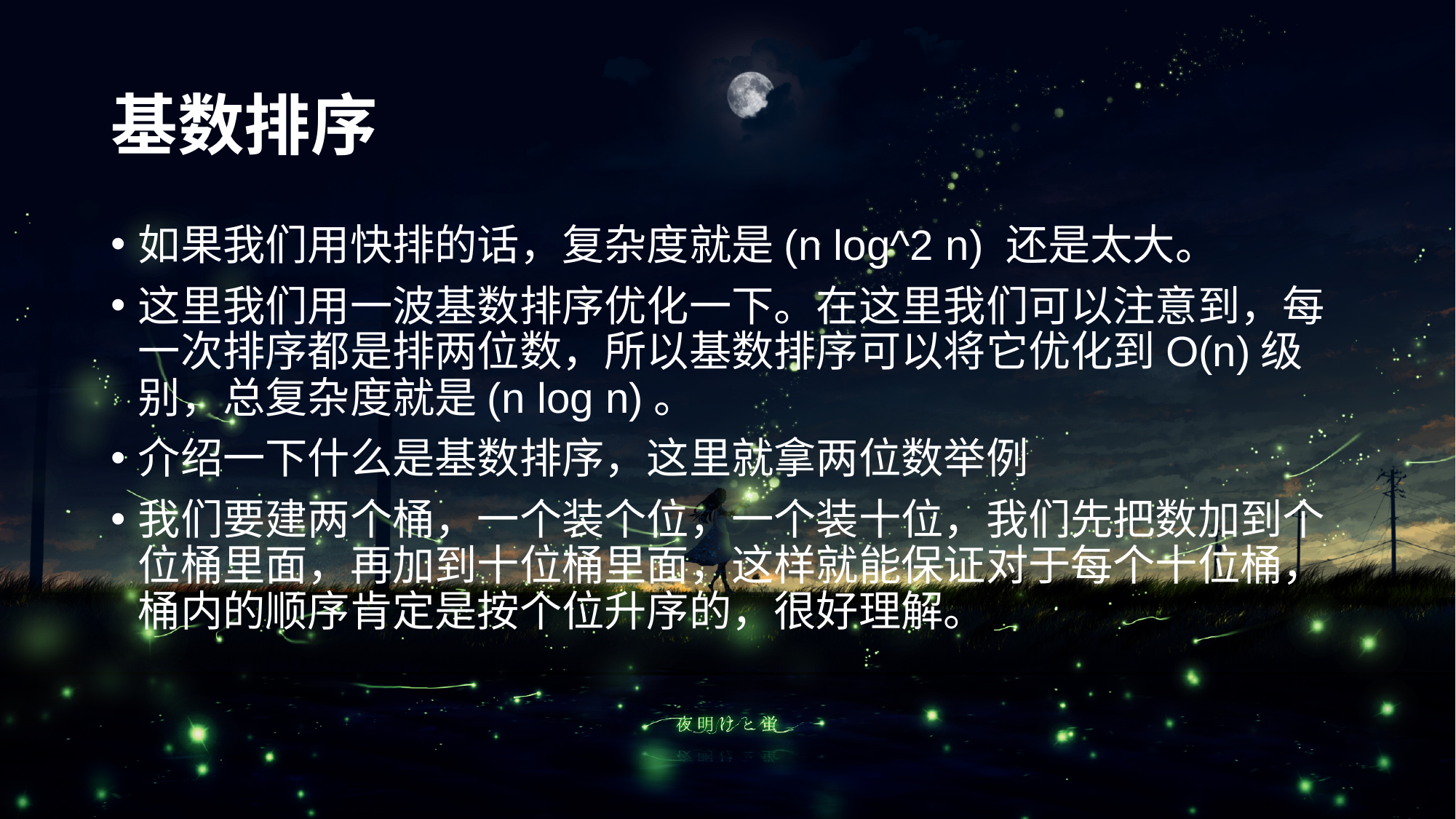

# 基数排序
如果我们用快排的话，复杂度就是(n log^2 n) 还是太大。
这里我们用一波基数排序优化一下。在这里我们可以注意到，每一次排序都是排两位数，所以基数排序可以将它优化到O(n)级别，总复杂度就是(n log n)。
介绍一下什么是基数排序，这里就拿两位数举例
我们要建两个桶，一个装个位，一个装十位，我们先把数加到个位桶里面，再加到十位桶里面，这样就能保证对于每个十位桶，桶内的顺序肯定是按个位升序的，很好理解。